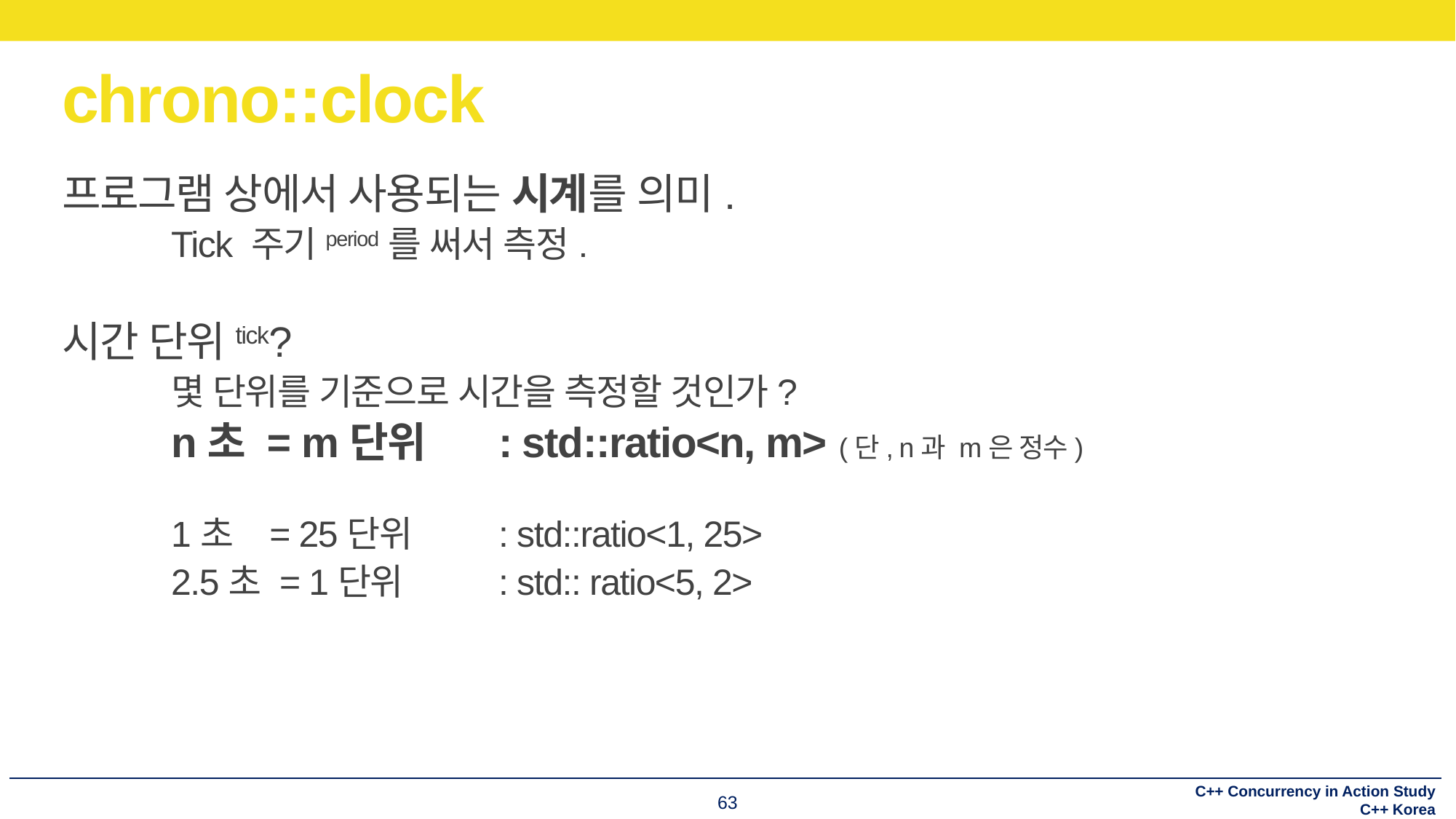

# chrono::clock
프로그램 상에서 사용되는 시계를 의미.
	Tick 주기period를 써서 측정.

시간 단위tick?
	몇 단위를 기준으로 시간을 측정할 것인가?
	n초 = m단위	: std::ratio<n, m> (단, n과 m은 정수)

	1초   = 25단위 	: std::ratio<1, 25>
	2.5초 = 1단위   	: std:: ratio<5, 2>
63